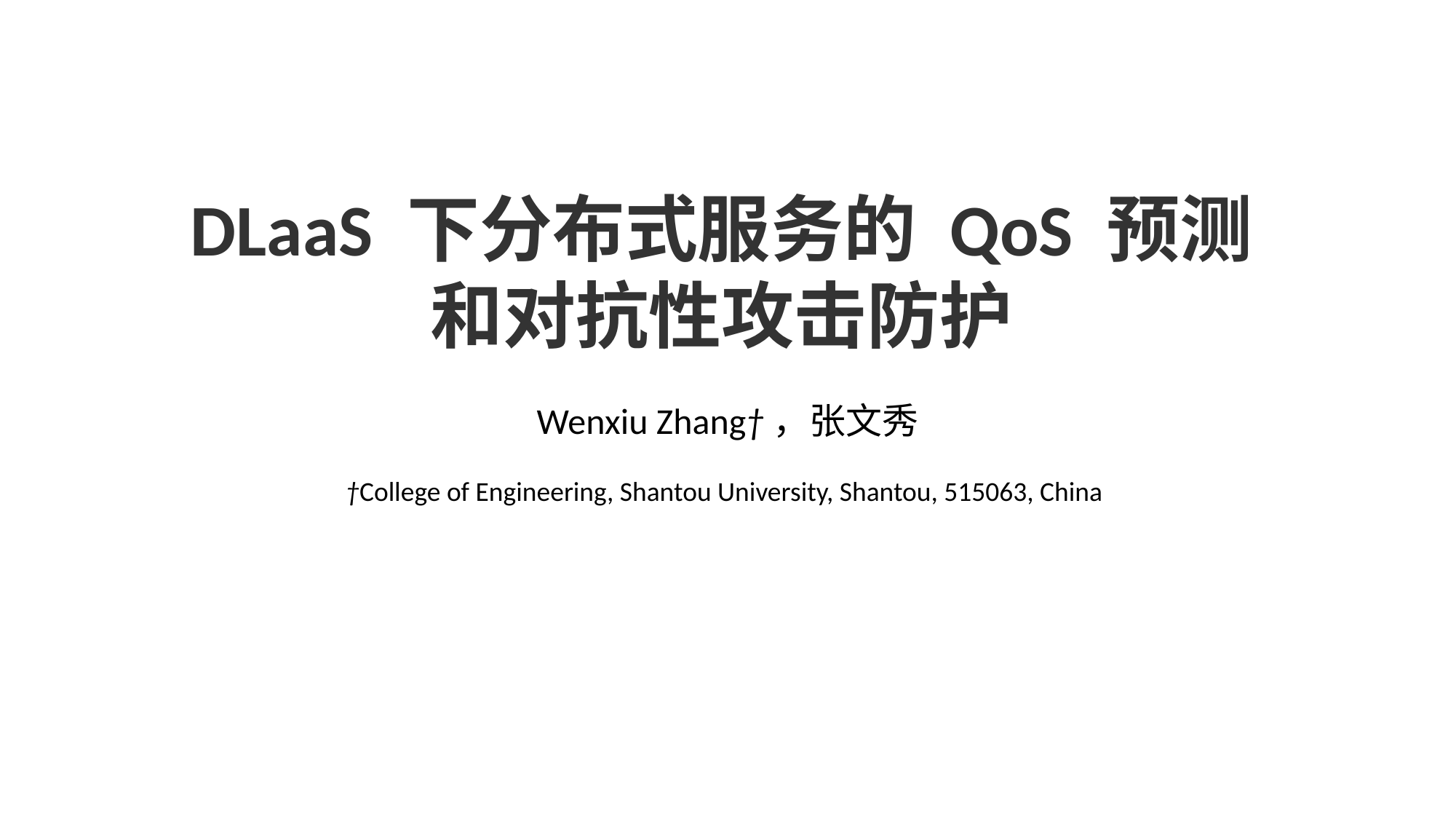

DLaaS 下分布式服务的 QoS 预测和对抗性攻击防护
Wenxiu Zhang†，张文秀

†College of Engineering, Shantou University, Shantou, 515063, China